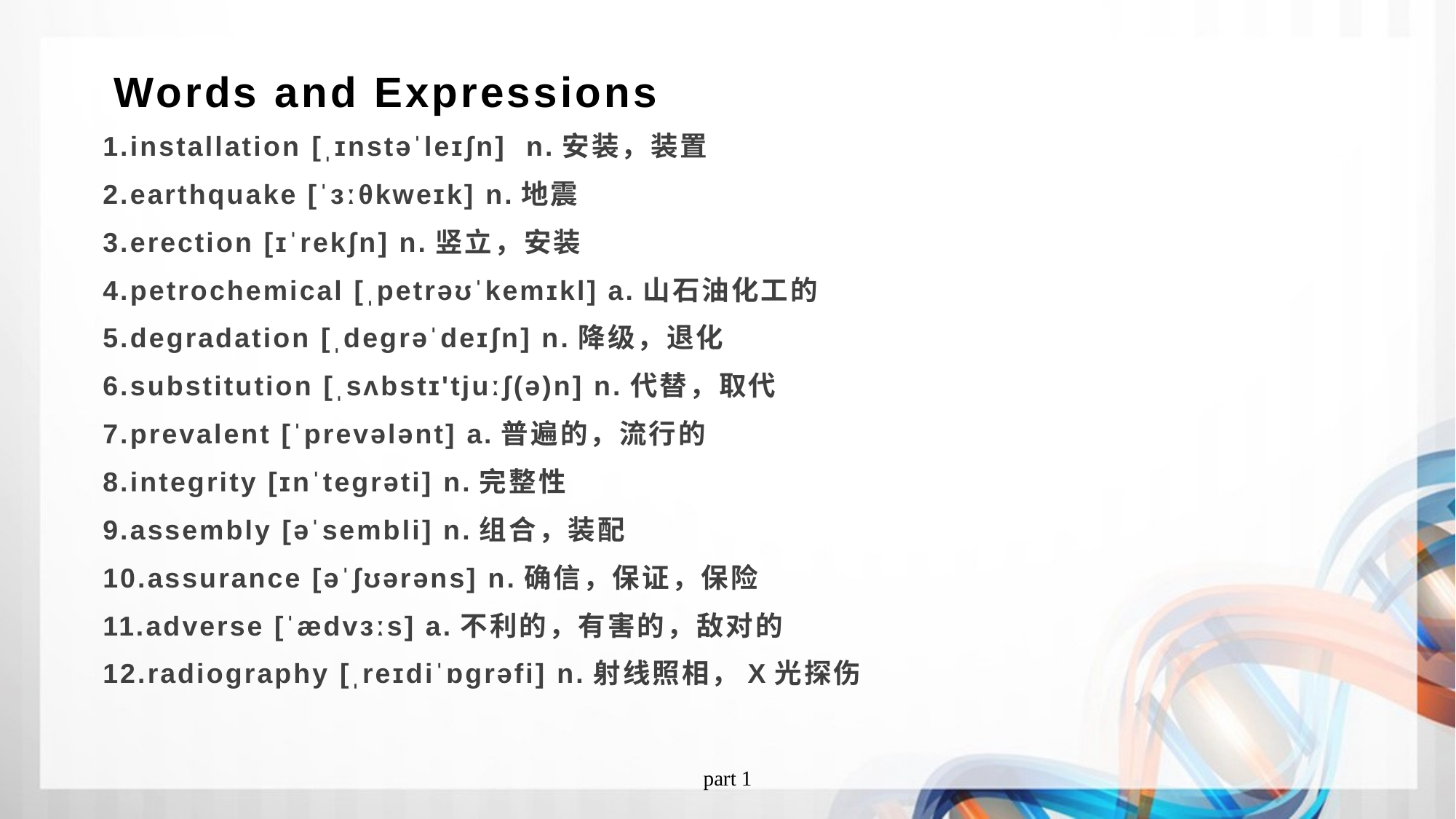

# Words and Expressions
1.installation [ˌɪnstəˈleɪʃn]  n.安装，装置
2.earthquake [ˈɜːθkweɪk] n.地震
3.erection [ɪˈrekʃn] n.竖立，安装
4.petrochemical [ˌpetrəʊˈkemɪkl] a.山石油化工的
5.degradation [ˌdeɡrəˈdeɪʃn] n.降级，退化
6.substitution [ˌsʌbstɪ'tjuːʃ(ə)n] n.代替，取代
7.prevalent [ˈprevələnt] a.普遍的，流行的
8.integrity [ɪnˈteɡrəti] n.完整性
9.assembly [əˈsembli] n.组合，装配
10.assurance [əˈʃʊərəns] n.确信，保证，保险
11.adverse [ˈædvɜːs] a.不利的，有害的，敌对的
12.radiography [ˌreɪdiˈɒɡrəfi] n.射线照相，X光探伤

part 1